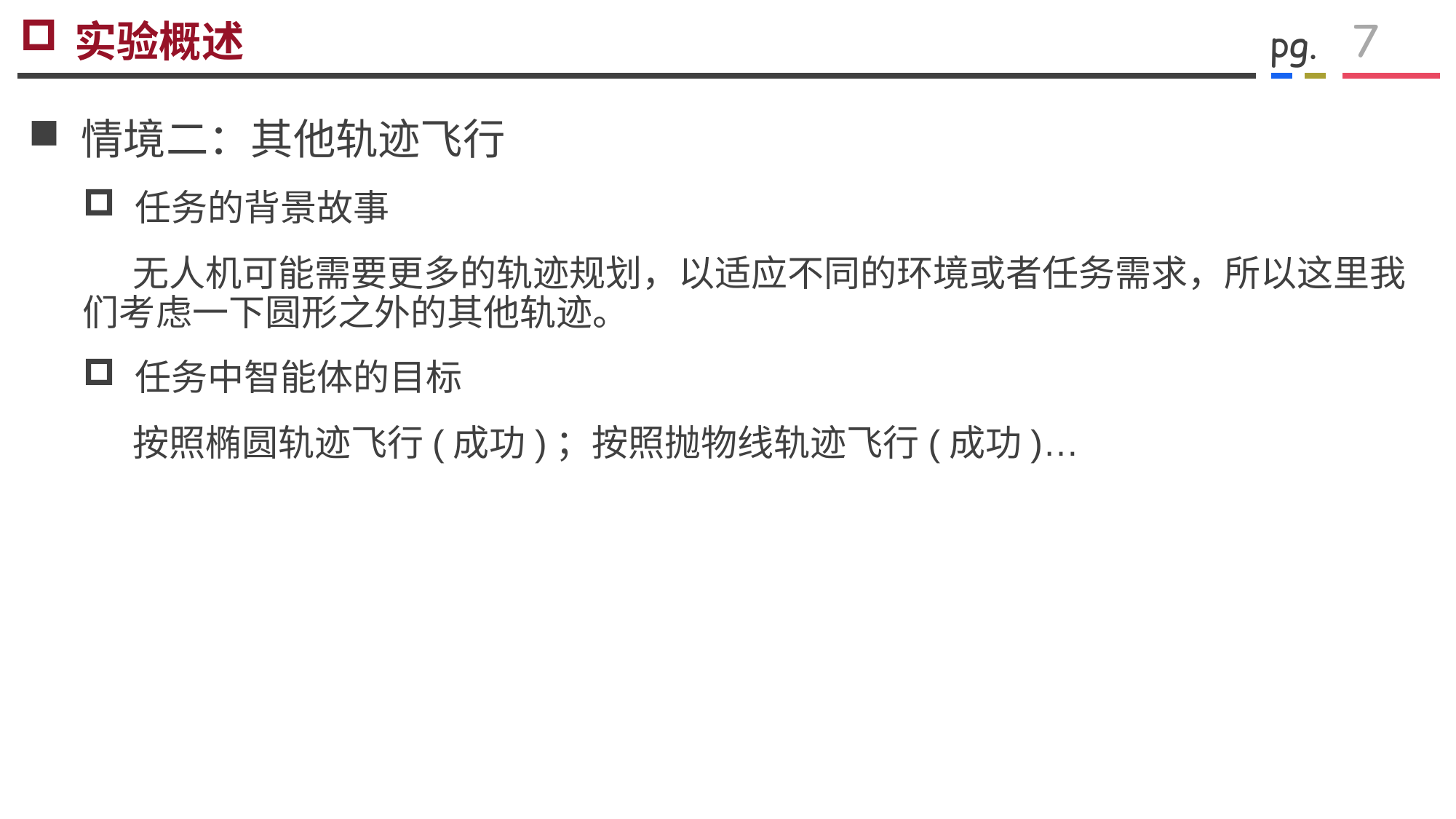

# 实验概述
7
情境二：其他轨迹飞行
任务的背景故事
     无人机可能需要更多的轨迹规划，以适应不同的环境或者任务需求，所以这里我们考虑一下圆形之外的其他轨迹。
任务中智能体的目标
     按照椭圆轨迹飞行(成功)；按照抛物线轨迹飞行(成功)…